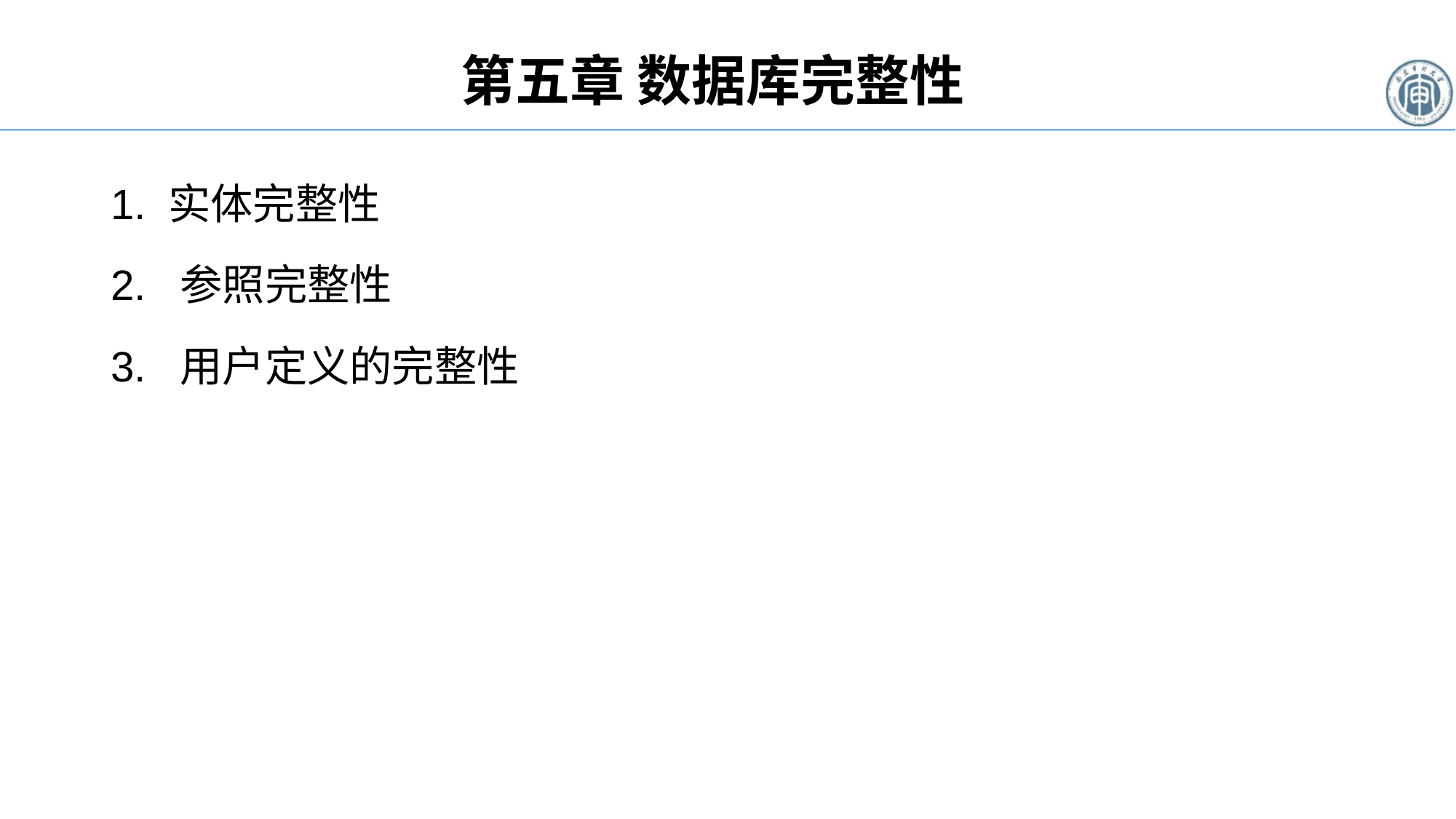

# 第五章 数据库完整性
1. 实体完整性
2.  参照完整性
3.  用户定义的完整性